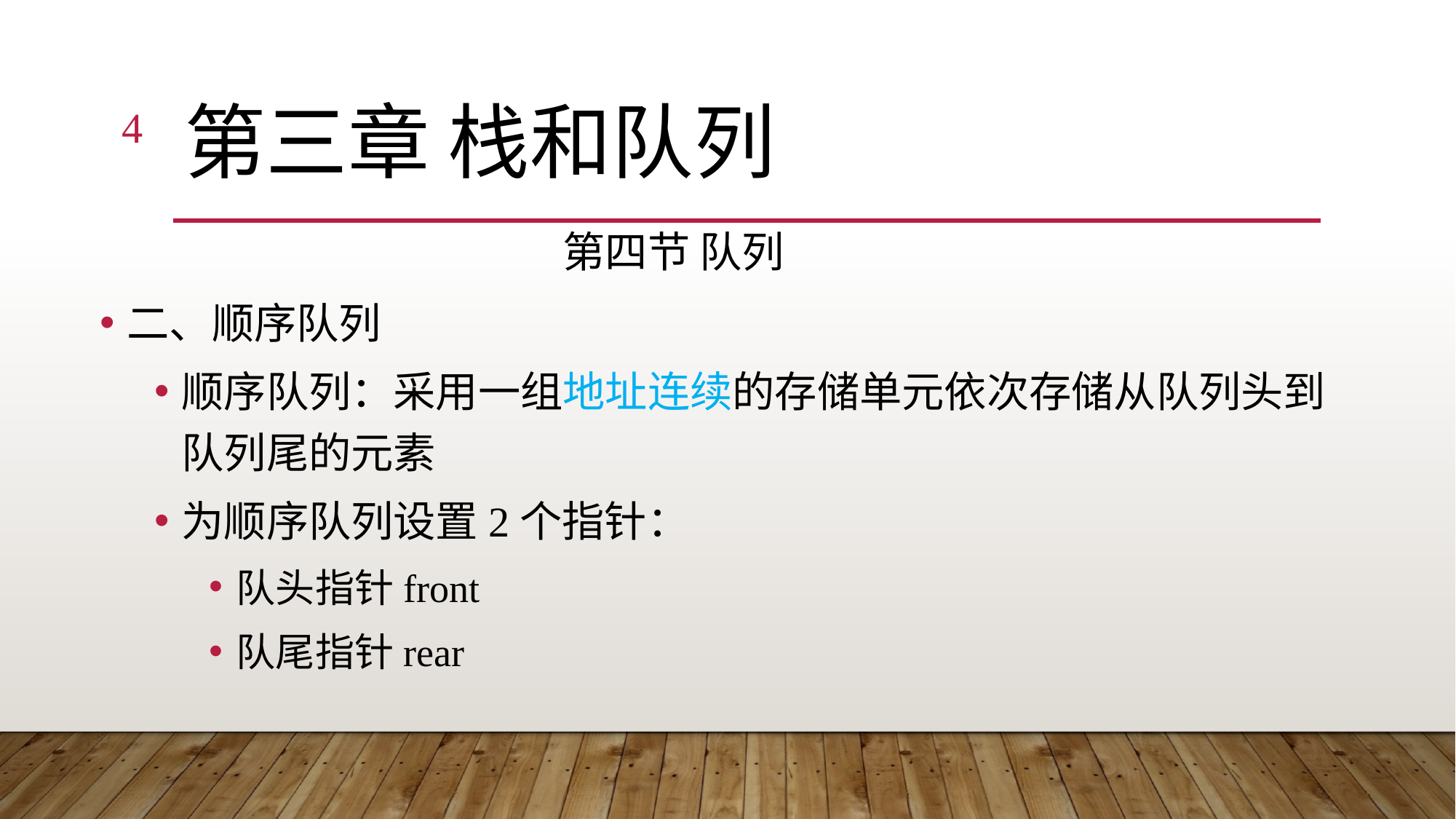

4
# 第三章 栈和队列
第四节 队列
二、顺序队列
顺序队列：采用一组地址连续的存储单元依次存储从队列头到队列尾的元素
为顺序队列设置2个指针：
队头指针front
队尾指针rear